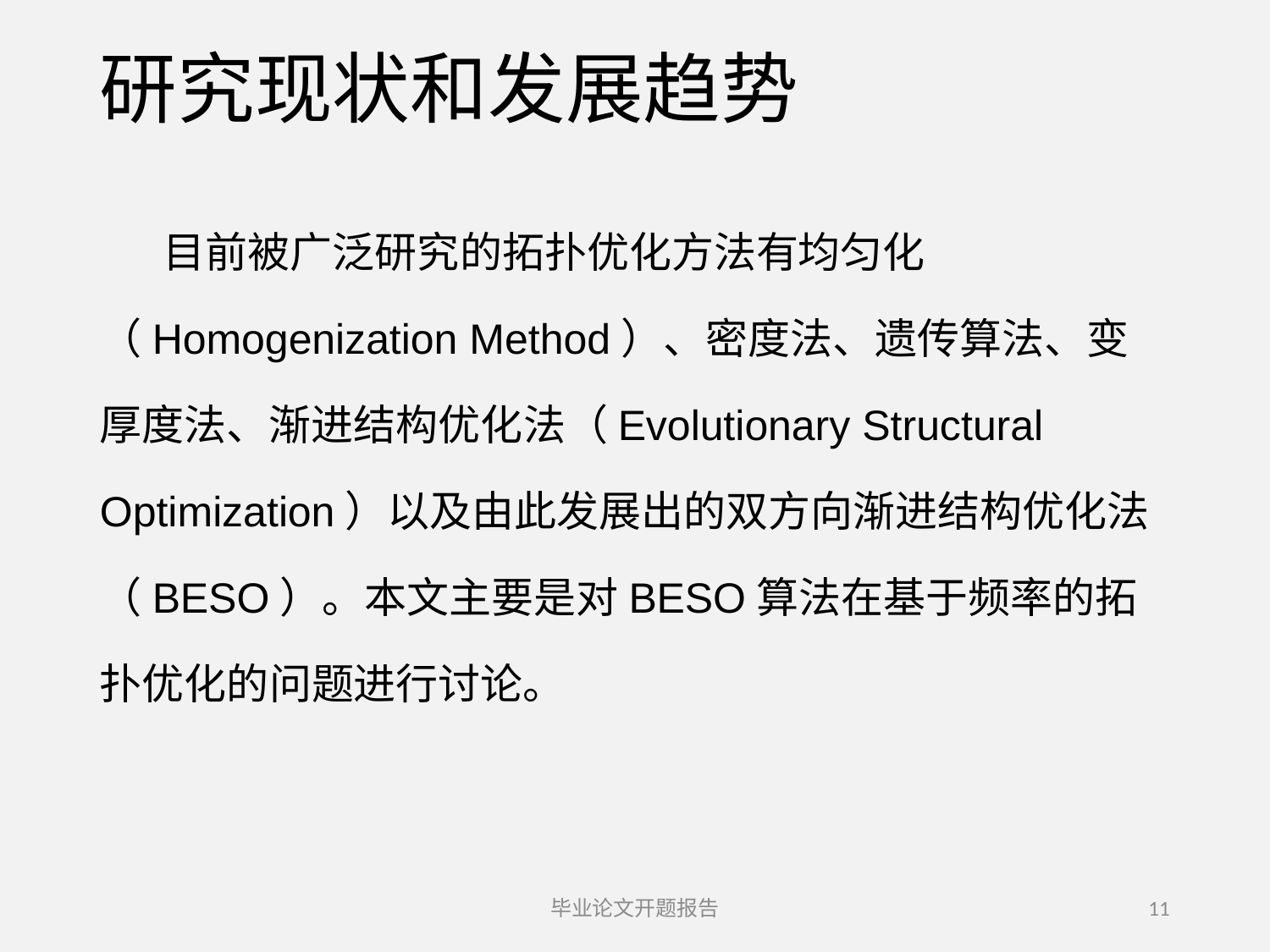

研究现状和发展趋势
目前被广泛研究的拓扑优化方法有均匀化（Homogenization Method）、密度法、遗传算法、变厚度法、渐进结构优化法（Evolutionary Structural Optimization）以及由此发展出的双方向渐进结构优化法（BESO）。本文主要是对BESO算法在基于频率的拓扑优化的问题进行讨论。
毕业论文开题报告
11